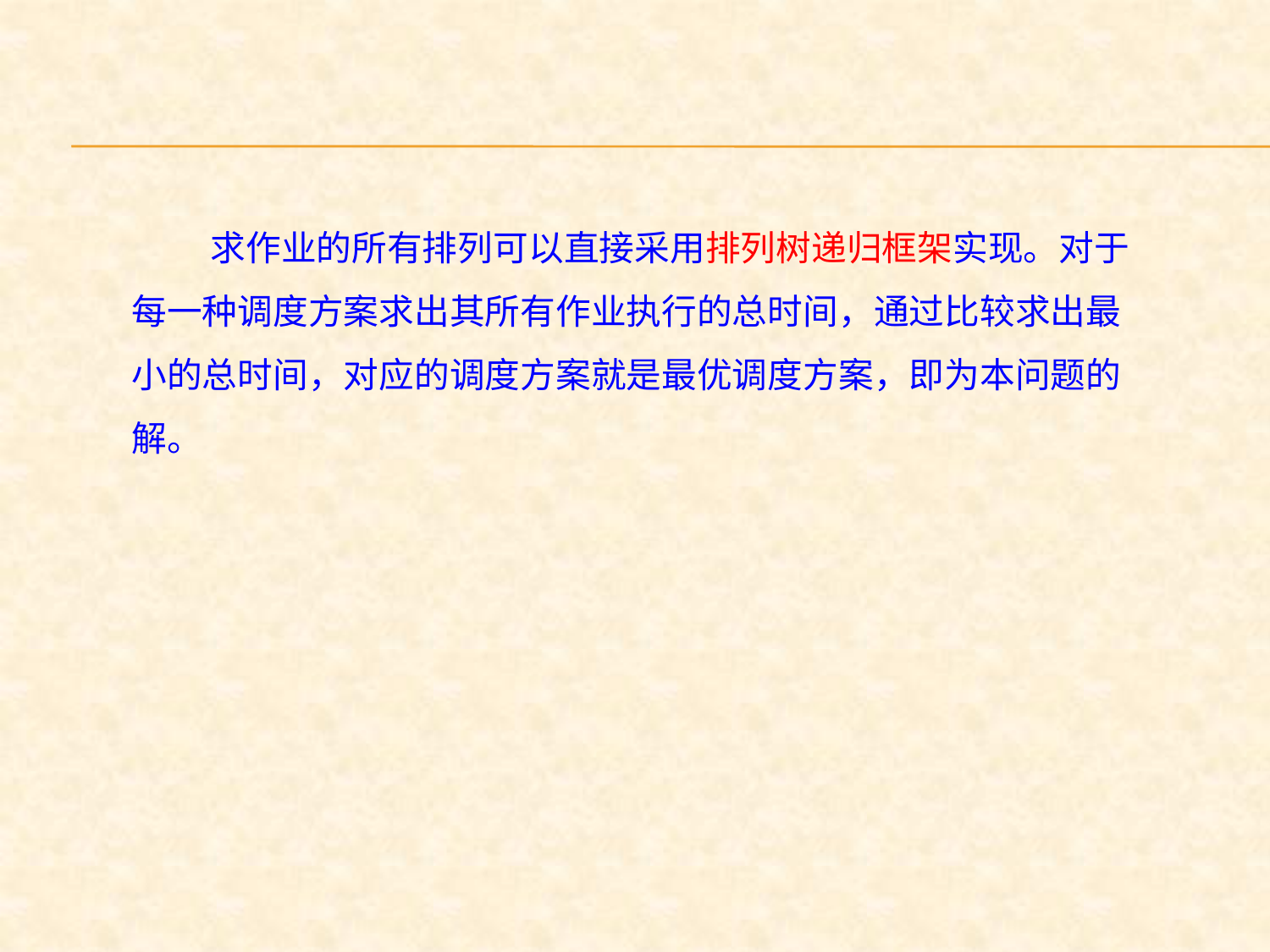

求作业的所有排列可以直接采用排列树递归框架实现。对于每一种调度方案求出其所有作业执行的总时间，通过比较求出最小的总时间，对应的调度方案就是最优调度方案，即为本问题的解。